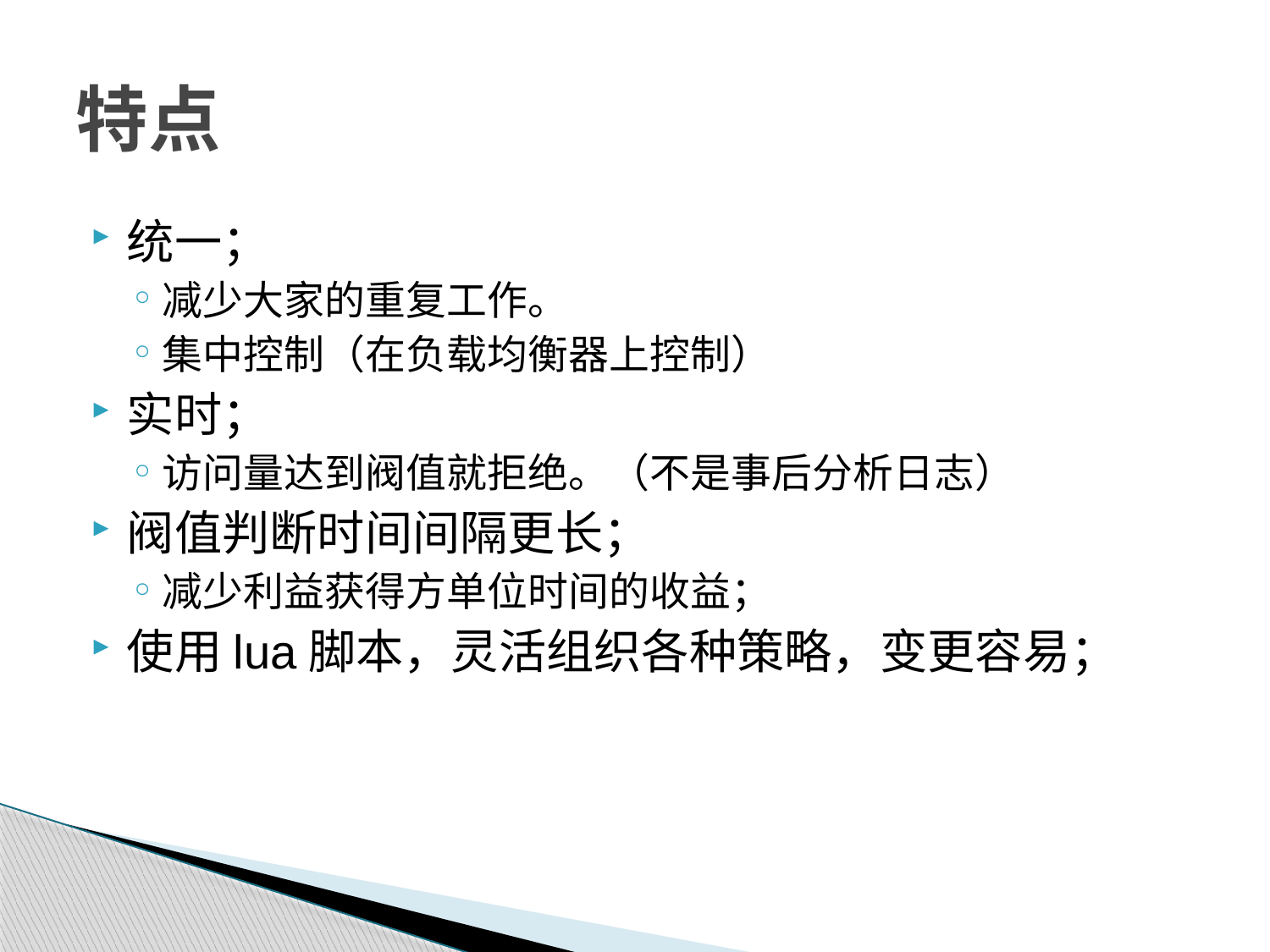

# 特点
统一；
减少大家的重复工作。
集中控制（在负载均衡器上控制）
实时；
访问量达到阀值就拒绝。（不是事后分析日志）
阀值判断时间间隔更长；
减少利益获得方单位时间的收益；
使用lua脚本，灵活组织各种策略，变更容易；